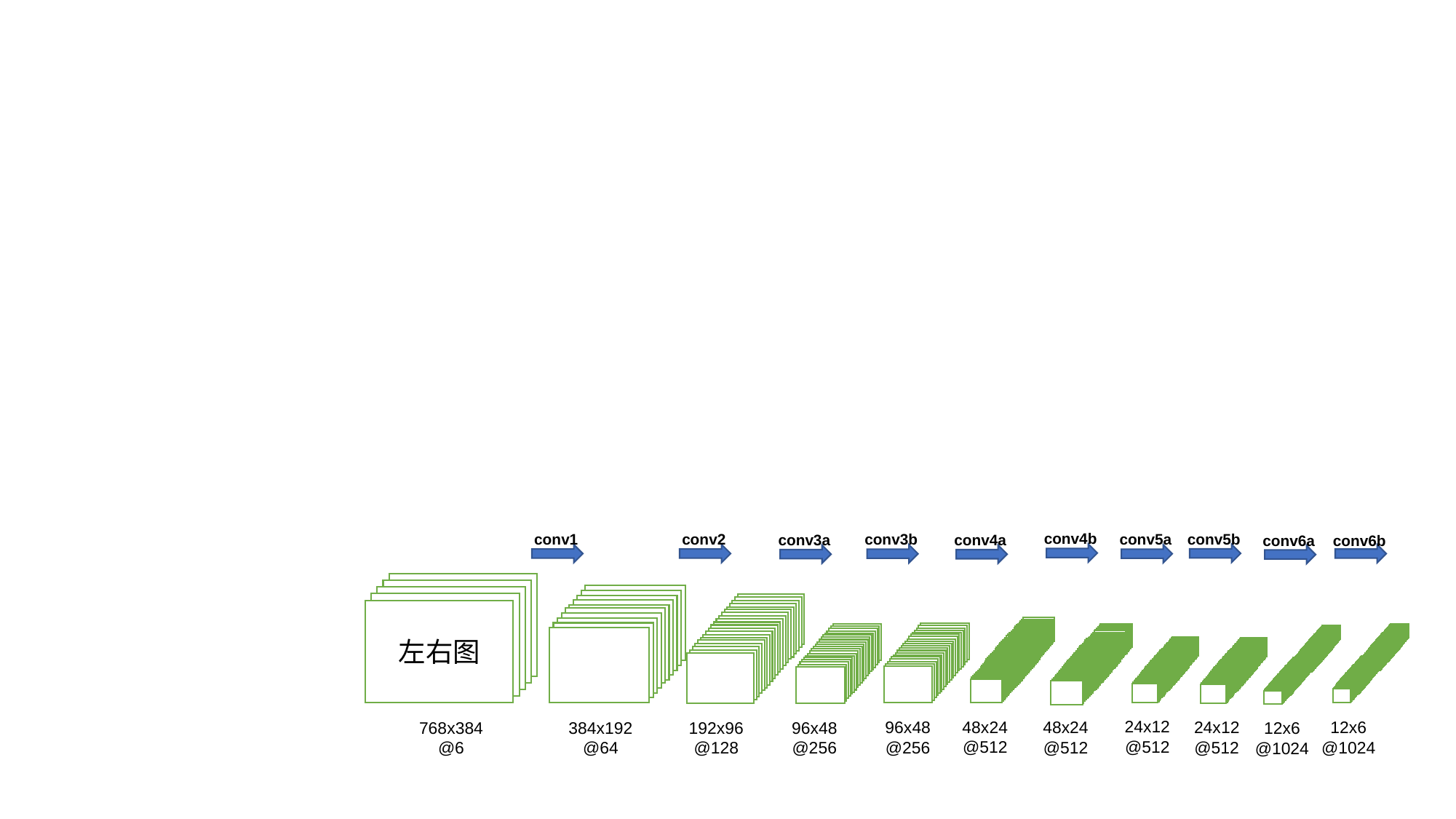

conv4b

conv5b

conv1

conv2

conv5a

conv3b

conv3a

conv4a

conv6a

conv6b

左右图

24x12
@512
48x24
@512
48x24
@512
24x12
@512
96x48
@256
12x6
@1024
768x384
@6
384x192
@64
192x96
@128
96x48
@256
12x6
@1024